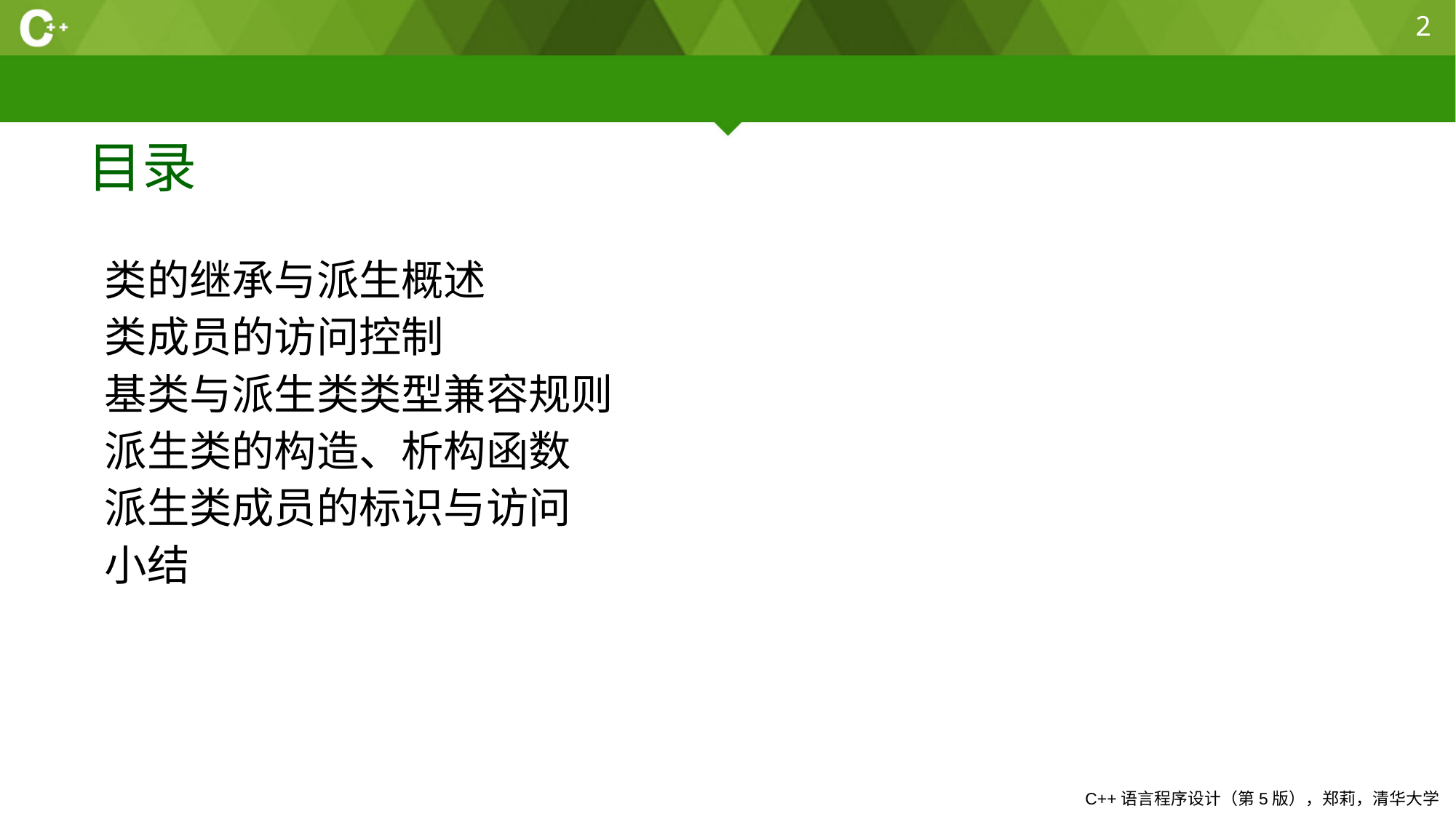

2
# 目录
类的继承与派生概述
类成员的访问控制
基类与派生类类型兼容规则
派生类的构造、析构函数
派生类成员的标识与访问
小结